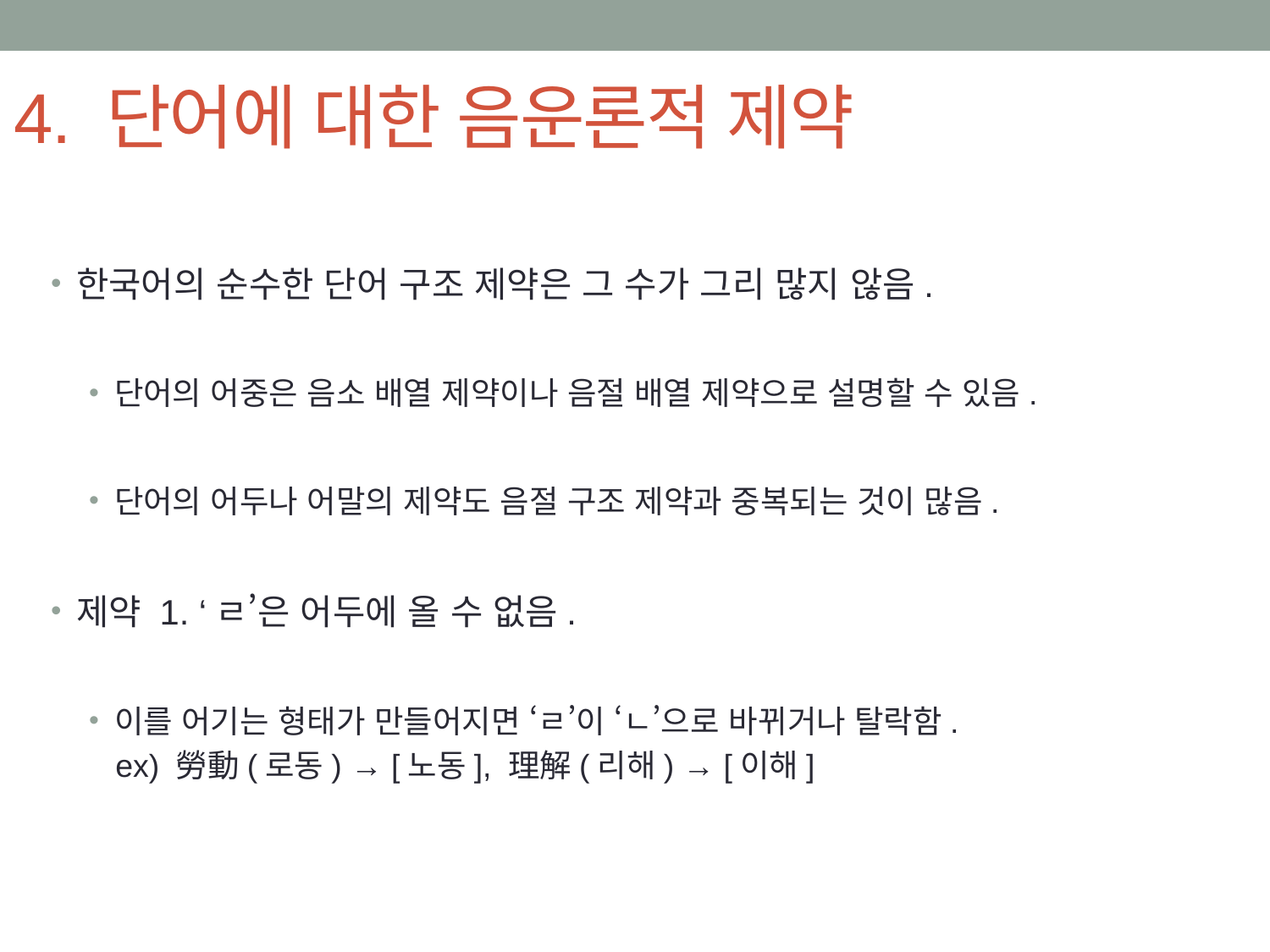

# 4. 단어에 대한 음운론적 제약

한국어의 순수한 단어 구조 제약은 그 수가 그리 많지 않음.

단어의 어중은 음소 배열 제약이나 음절 배열 제약으로 설명할 수 있음.

단어의 어두나 어말의 제약도 음절 구조 제약과 중복되는 것이 많음.

제약 1. ‘ㄹ’은 어두에 올 수 없음.

이를 어기는 형태가 만들어지면 ‘ㄹ’이 ‘ㄴ’으로 바뀌거나 탈락함.
   ex) 勞動(로동) → [노동], 理解(리해) → [이해]